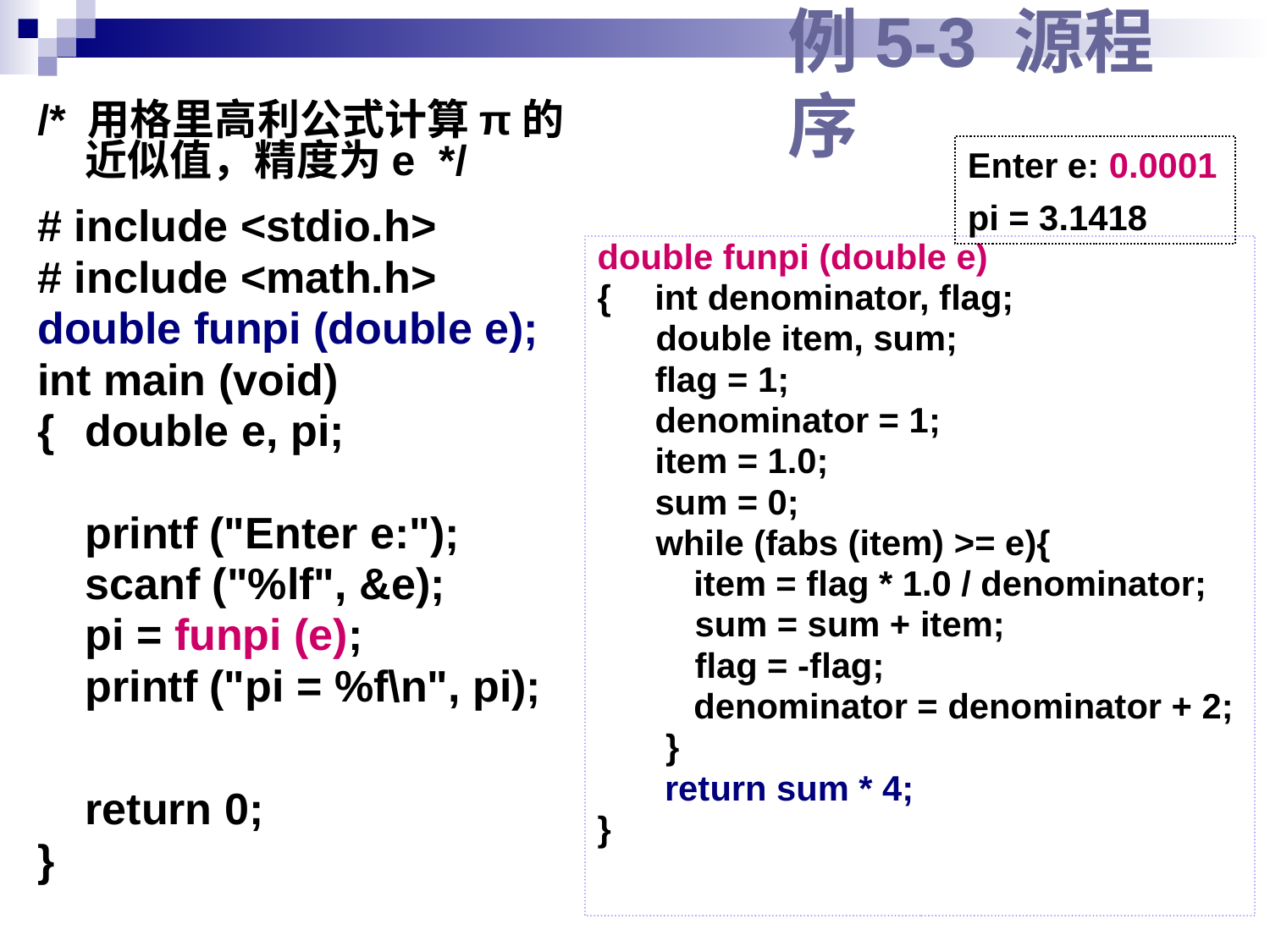

# 例5-3 源程序
/* 用格里高利公式计算π的近似值，精度为e  */
# include <stdio.h>
# include <math.h>
double funpi (double e);
int main (void)
{ 	double e, pi;

	printf ("Enter e:");
   	scanf ("%lf", &e);
   	pi = funpi (e);
  	printf ("pi = %f\n", pi);

	return 0;
}
Enter e: 0.0001
pi = 3.1418
double funpi (double e)
{	 int denominator, flag;
      double item, sum;
   	 flag = 1;
   	 denominator = 1;
  	 item = 1.0;
   	 sum = 0;
      while (fabs (item) >= e){
	     item = flag * 1.0 / denominator;
          sum = sum + item;
          flag = -flag;
	     denominator = denominator + 2;
       }
   	  return sum * 4;
}